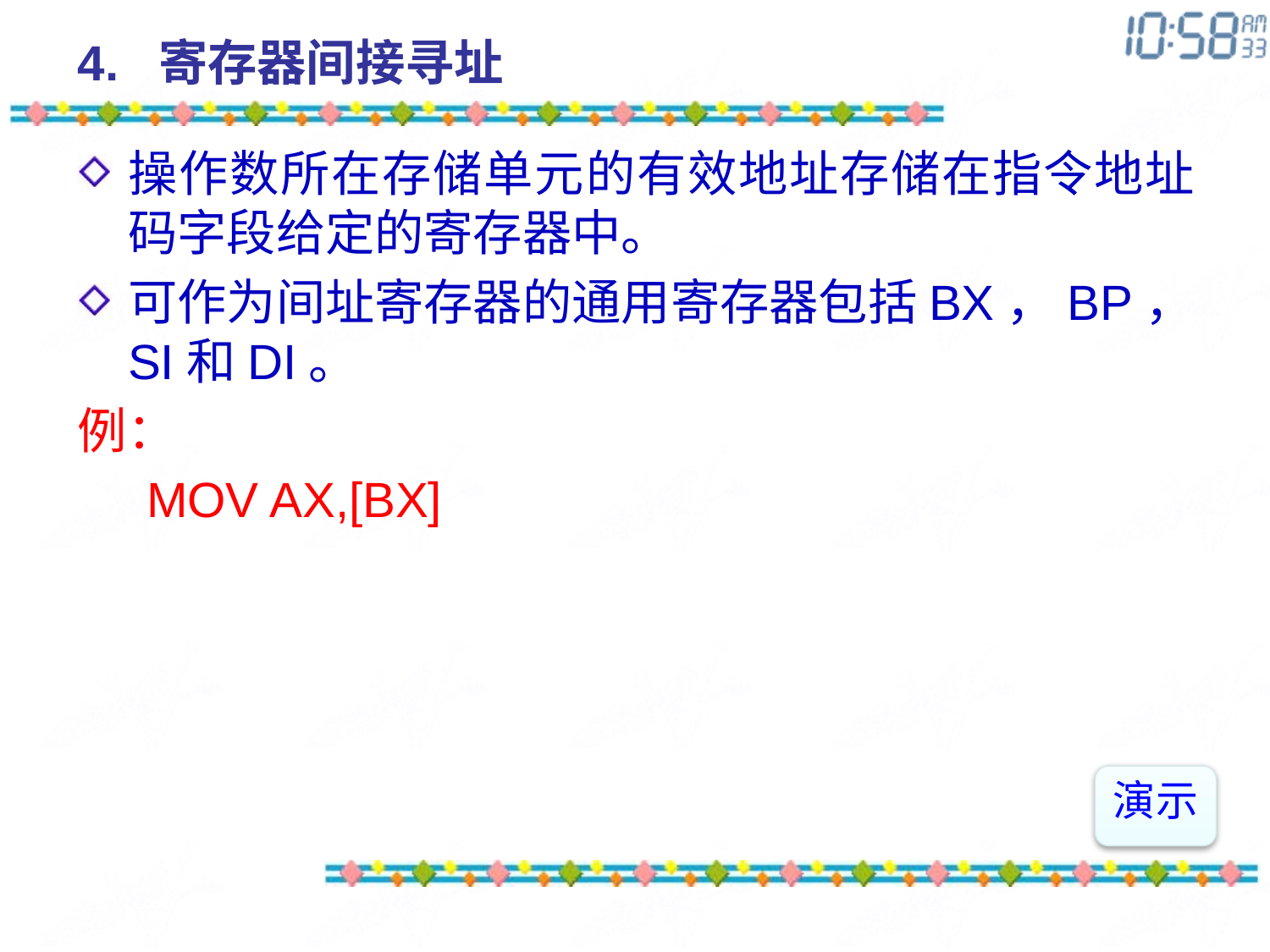

# 4.  寄存器间接寻址
操作数所在存储单元的有效地址存储在指令地址码字段给定的寄存器中。
可作为间址寄存器的通用寄存器包括BX，BP，SI和DI。
例：
     MOV AX,[BX]
演示